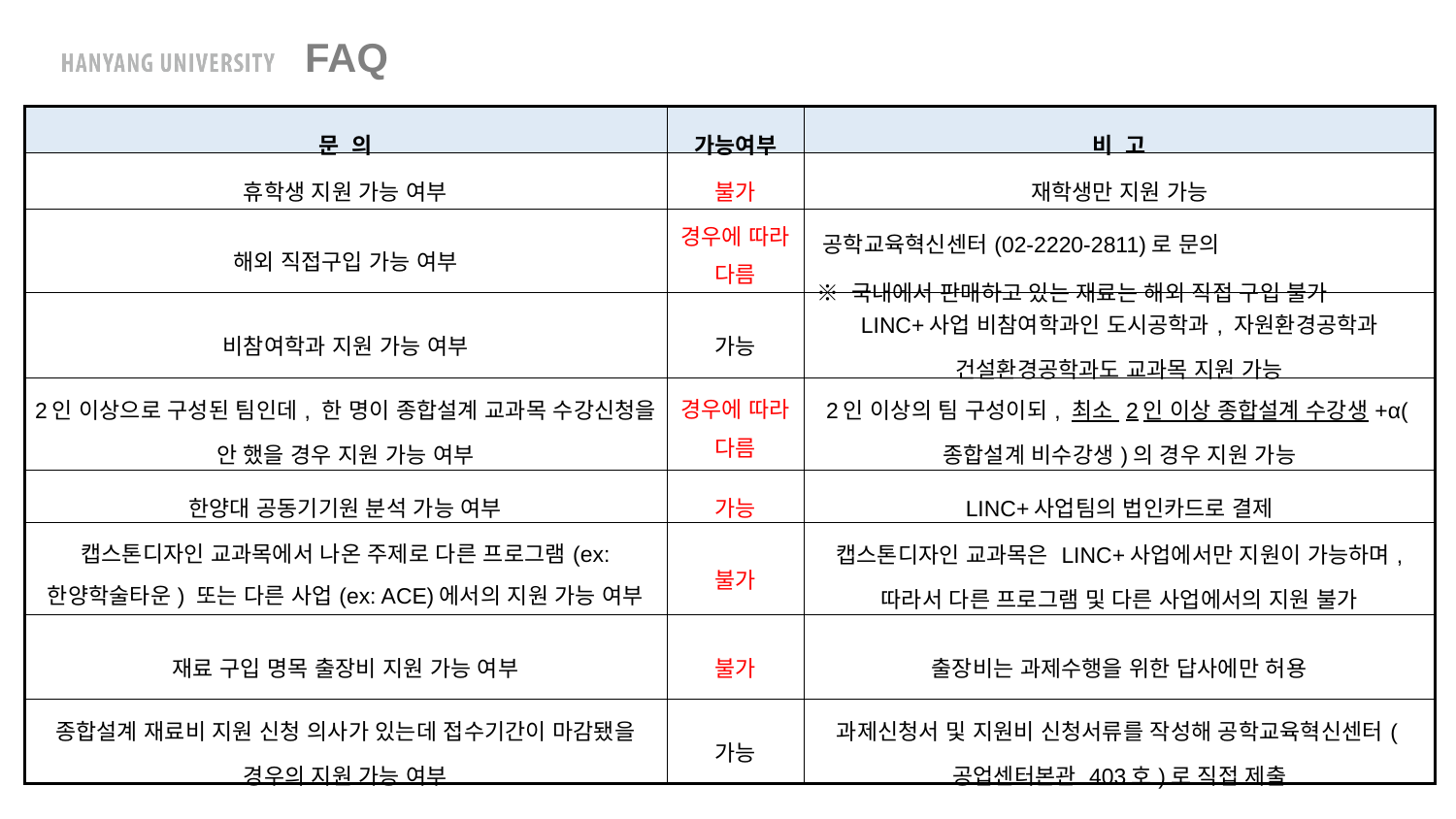

FAQ
| 문 의 | 가능여부 | 비 고 |
| --- | --- | --- |
| 휴학생 지원 가능 여부 | 불가 | 재학생만 지원 가능 |
| 해외 직접구입 가능 여부 | 경우에 따라 다름 | 공학교육혁신센터(02-2220-2811)로 문의 ※ 국내에서 판매하고 있는 재료는 해외 직접 구입 불가 |
| 비참여학과 지원 가능 여부 | 가능 | LINC+사업 비참여학과인 도시공학과, 자원환경공학과 건설환경공학과도 교과목 지원 가능 |
| 2인 이상으로 구성된 팀인데, 한 명이 종합설계 교과목 수강신청을 안 했을 경우 지원 가능 여부 | 경우에 따라 다름 | 2인 이상의 팀 구성이되, 최소 2인 이상 종합설계 수강생+α(종합설계 비수강생)의 경우 지원 가능 |
| 한양대 공동기기원 분석 가능 여부 | 가능 | LINC+사업팀의 법인카드로 결제 |
| 캡스톤디자인 교과목에서 나온 주제로 다른 프로그램(ex: 한양학술타운) 또는 다른 사업(ex: ACE)에서의 지원 가능 여부 | 불가 | 캡스톤디자인 교과목은 LINC+사업에서만 지원이 가능하며, 따라서 다른 프로그램 및 다른 사업에서의 지원 불가 |
| 재료 구입 명목 출장비 지원 가능 여부 | 불가 | 출장비는 과제수행을 위한 답사에만 허용 |
| 종합설계 재료비 지원 신청 의사가 있는데 접수기간이 마감됐을 경우의 지원 가능 여부 | 가능 | 과제신청서 및 지원비 신청서류를 작성해 공학교육혁신센터(공업센터본관 403호)로 직접 제출 |